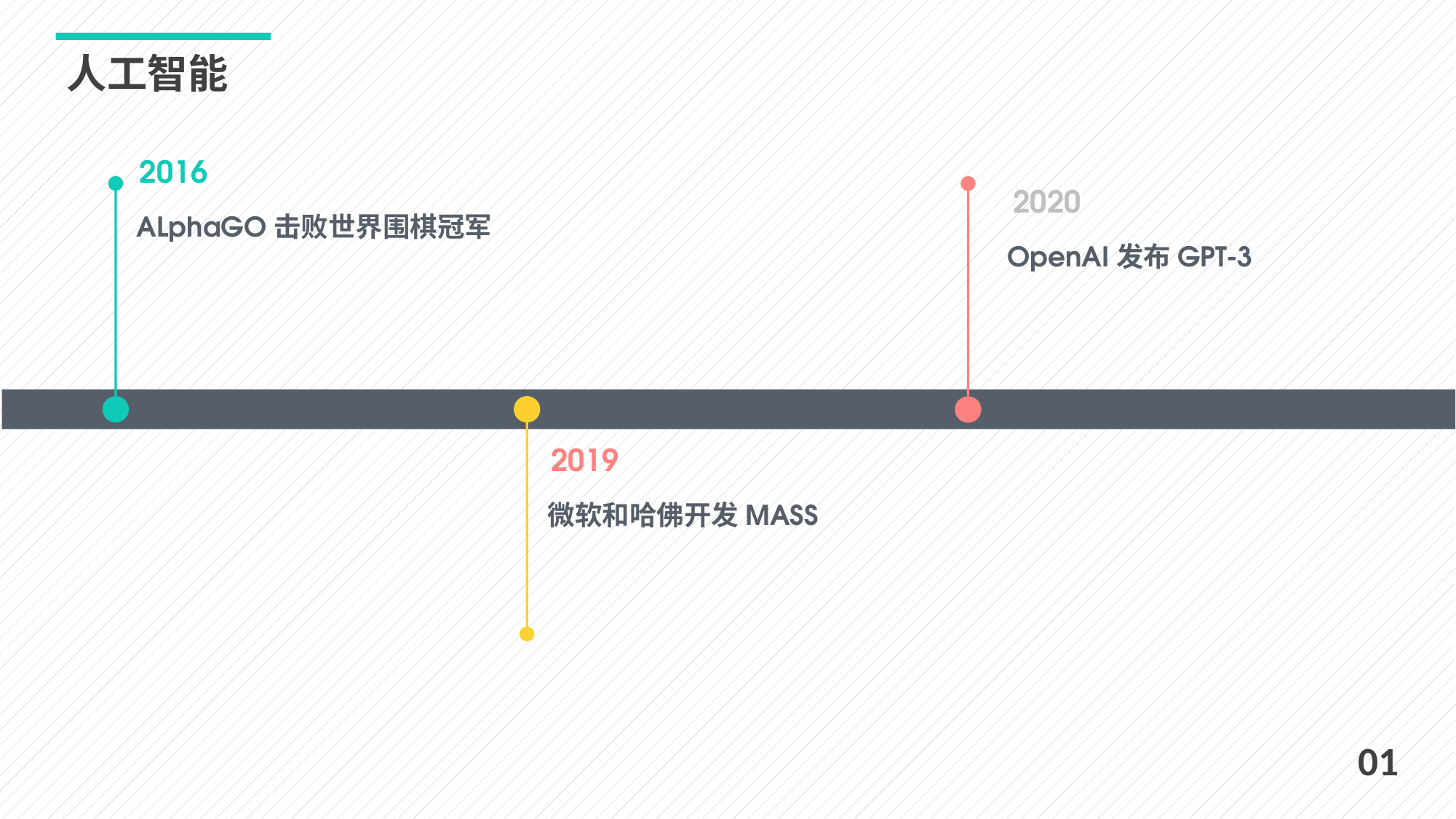

人工智能
2016
2020

ALphaGO击败世界围棋冠军
OpenAI发布GPT-3

2019
微软和哈佛开发MASS
01